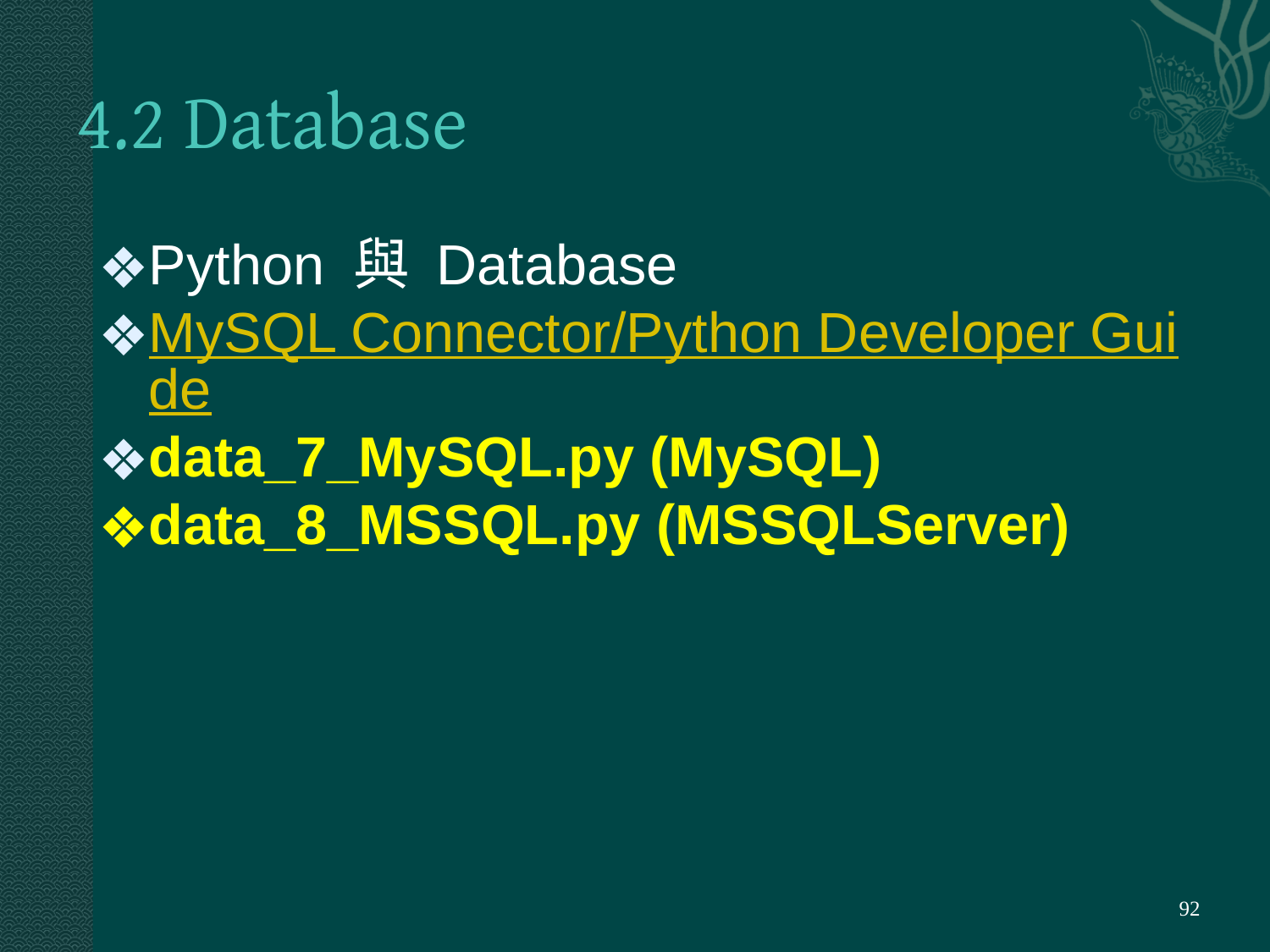

# 4.2 Database
Python 與 Database
MySQL Connector/Python Developer Guide
data_7_MySQL.py (MySQL)
data_8_MSSQL.py (MSSQLServer)

92